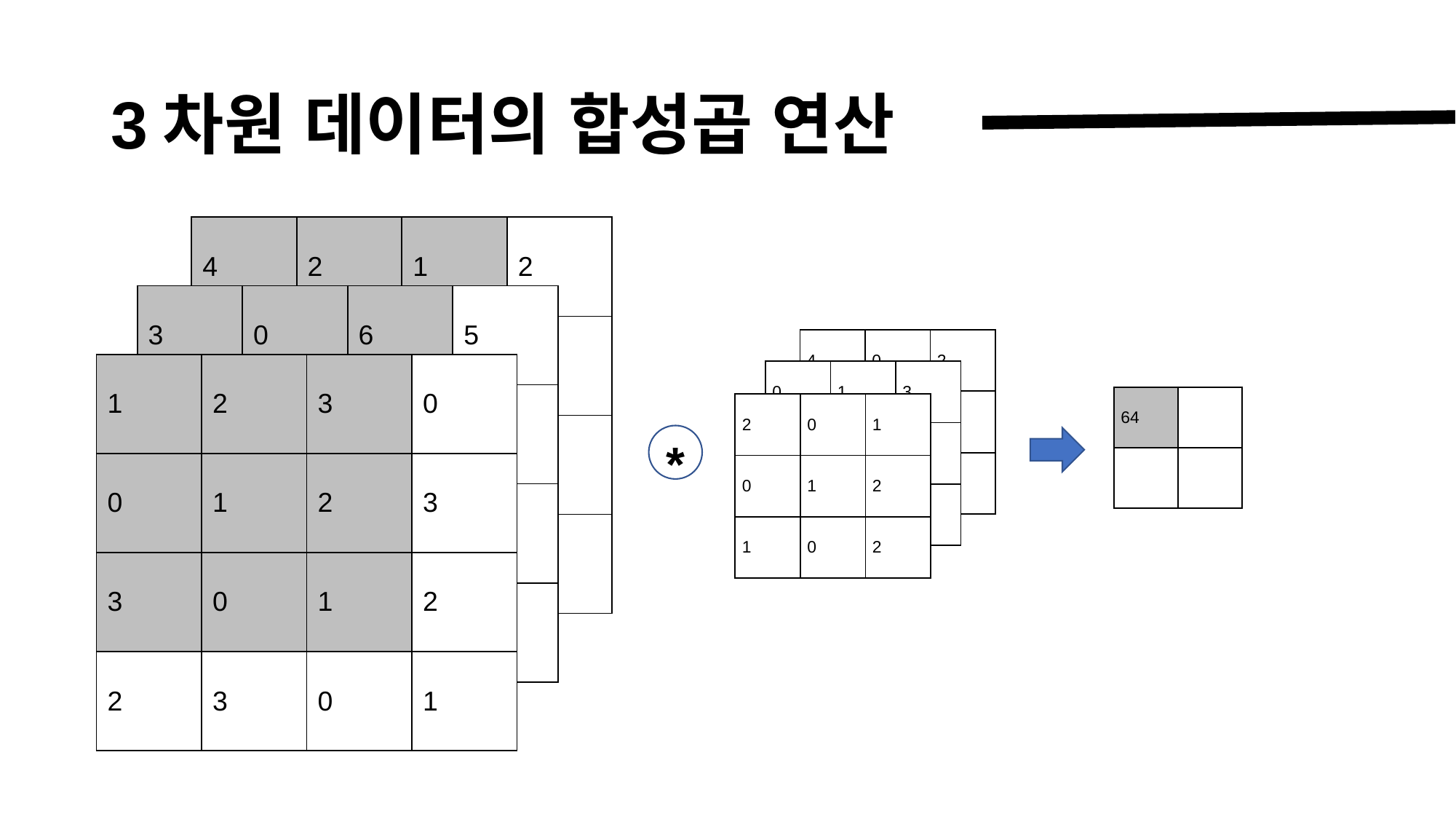

# 3차원 데이터의 합성곱 연산
| 4 | 2 | 1 | 2 |
| --- | --- | --- | --- |
| 0 | 1 | 2 | 3 |
| 3 | 0 | 1 | 2 |
| 2 | 3 | 0 | 1 |
| 3 | 0 | 6 | 5 |
| --- | --- | --- | --- |
| 0 | 1 | 2 | 3 |
| 3 | 0 | 1 | 2 |
| 2 | 3 | 0 | 1 |
| 4 | 0 | 2 |
| --- | --- | --- |
| 0 | 1 | 0 |
| 1 | 0 | 2 |
| 1 | 2 | 3 | 0 |
| --- | --- | --- | --- |
| 0 | 1 | 2 | 3 |
| 3 | 0 | 1 | 2 |
| 2 | 3 | 0 | 1 |
| 0 | 1 | 3 |
| --- | --- | --- |
| 0 | 1 | 2 |
| 1 | 0 | 2 |
| 64 |  |
| --- | --- |
|  |  |
| 2 | 0 | 1 |
| --- | --- | --- |
| 0 | 1 | 2 |
| 1 | 0 | 2 |

*